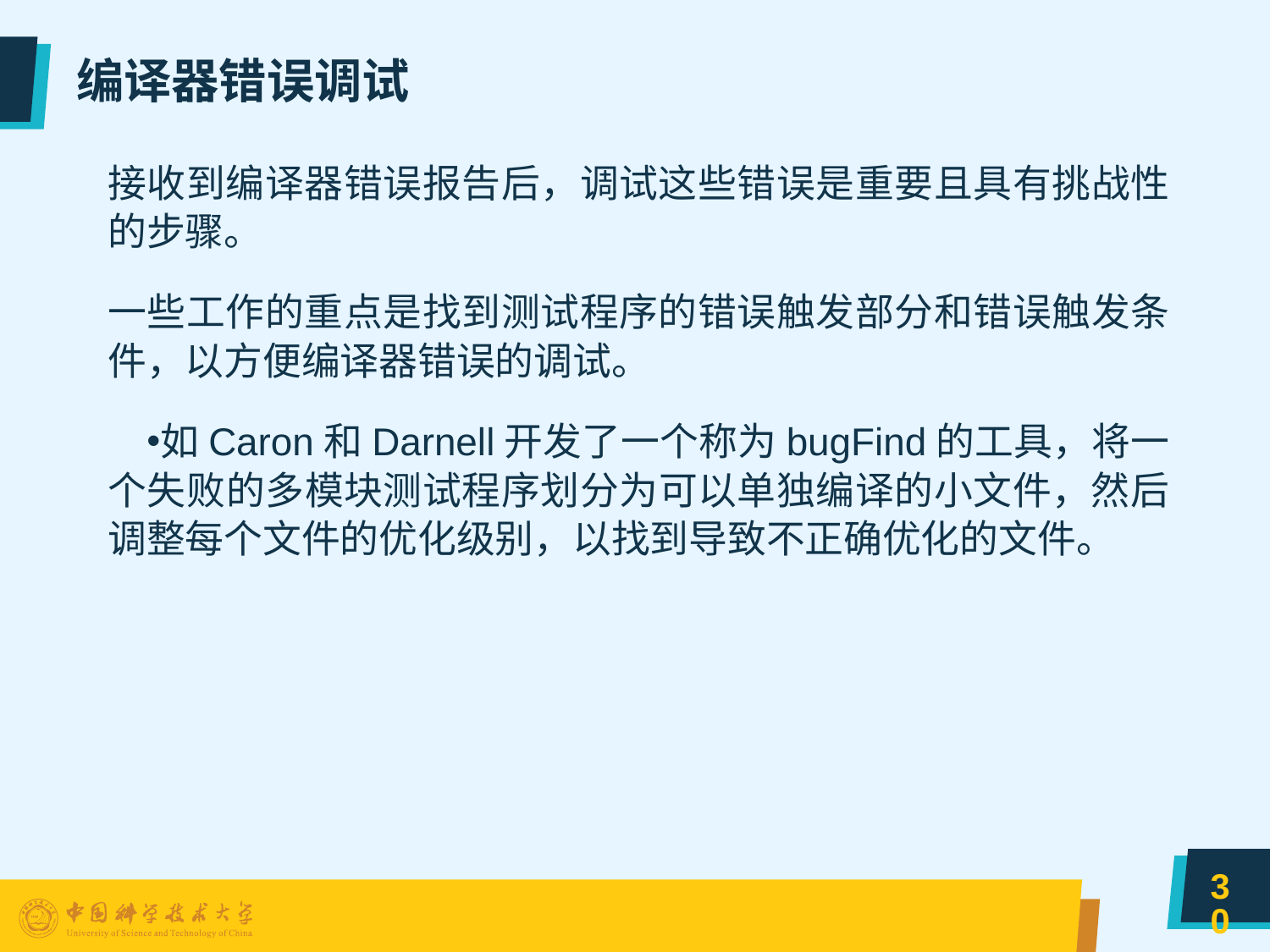

# 编译器错误调试
接收到编译器错误报告后，调试这些错误是重要且具有挑战性的步骤。
一些工作的重点是找到测试程序的错误触发部分和错误触发条件，以方便编译器错误的调试。
如Caron和Darnell开发了一个称为bugFind的工具，将一个失败的多模块测试程序划分为可以单独编译的小文件，然后调整每个文件的优化级别，以找到导致不正确优化的文件。
30